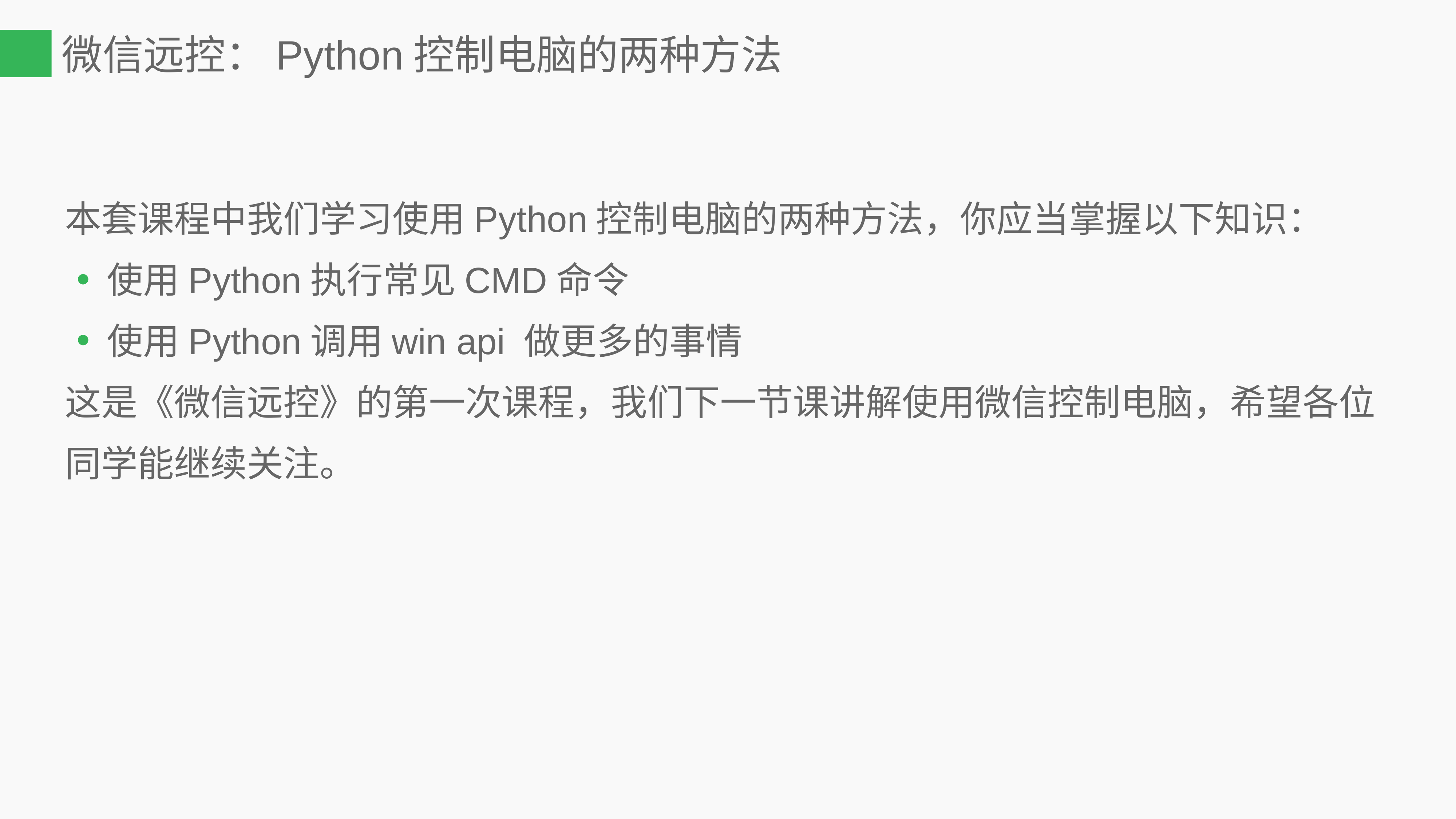

# 微信远控：Python控制电脑的两种方法
本套课程中我们学习使用Python控制电脑的两种方法，你应当掌握以下知识：
使用Python执行常见CMD命令
使用Python调用win api 做更多的事情
这是《微信远控》的第一次课程，我们下一节课讲解使用微信控制电脑，希望各位同学能继续关注。